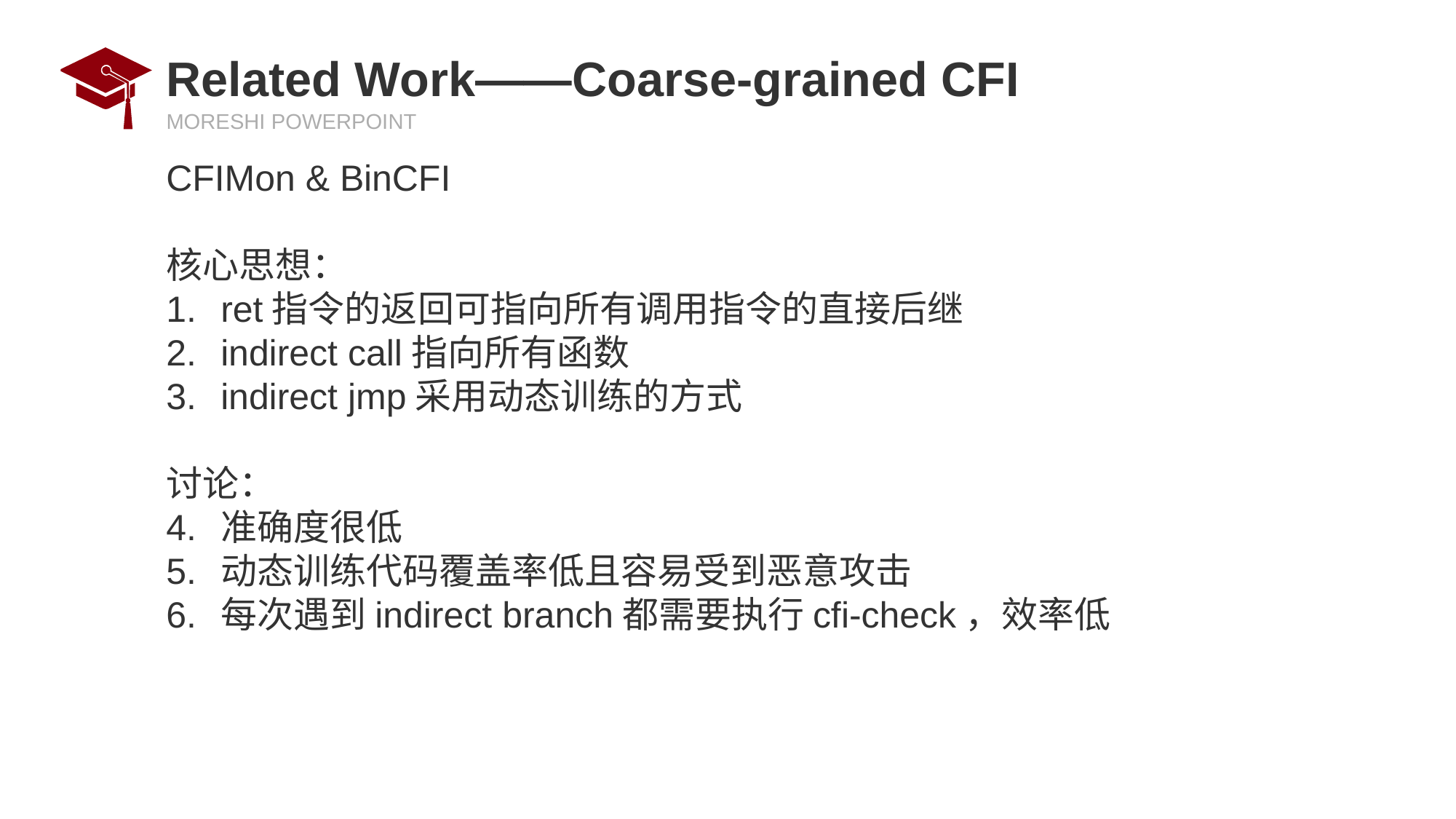

# Related Work——Coarse-grained CFI
CFIMon & BinCFI

核心思想：
ret指令的返回可指向所有调用指令的直接后继
indirect call指向所有函数
indirect jmp采用动态训练的方式

讨论：
准确度很低
动态训练代码覆盖率低且容易受到恶意攻击
每次遇到indirect branch都需要执行cfi-check，效率低